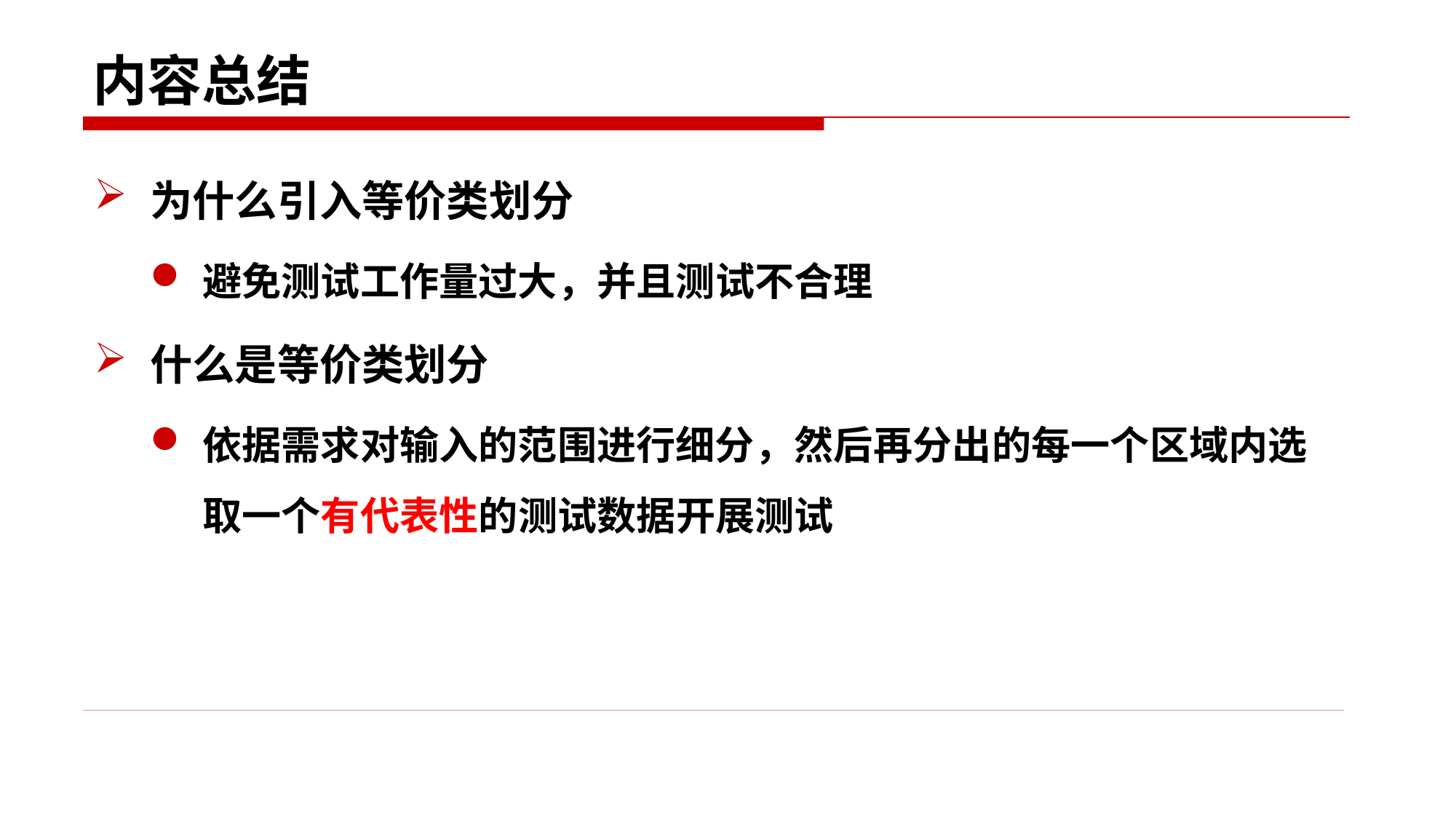

# 内容总结
为什么引入等价类划分
避免测试工作量过大，并且测试不合理
什么是等价类划分
依据需求对输入的范围进行细分，然后再分出的每一个区域内选取一个有代表性的测试数据开展测试